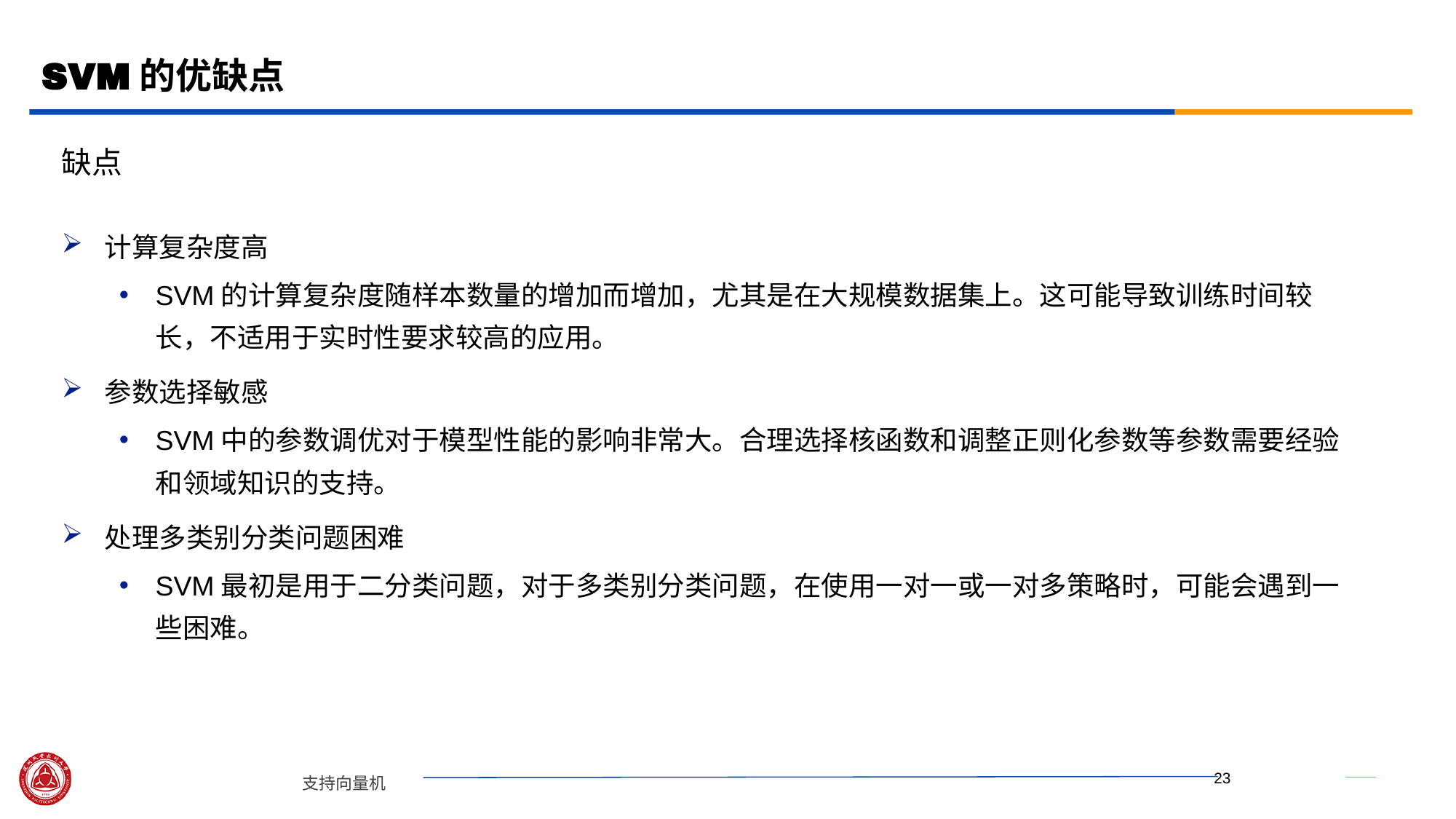

# SVM的优缺点
缺点
计算复杂度高
SVM的计算复杂度随样本数量的增加而增加，尤其是在大规模数据集上。这可能导致训练时间较长，不适用于实时性要求较高的应用。
参数选择敏感
SVM中的参数调优对于模型性能的影响非常大。合理选择核函数和调整正则化参数等参数需要经验和领域知识的支持。
处理多类别分类问题困难
SVM最初是用于二分类问题，对于多类别分类问题，在使用一对一或一对多策略时，可能会遇到一些困难。